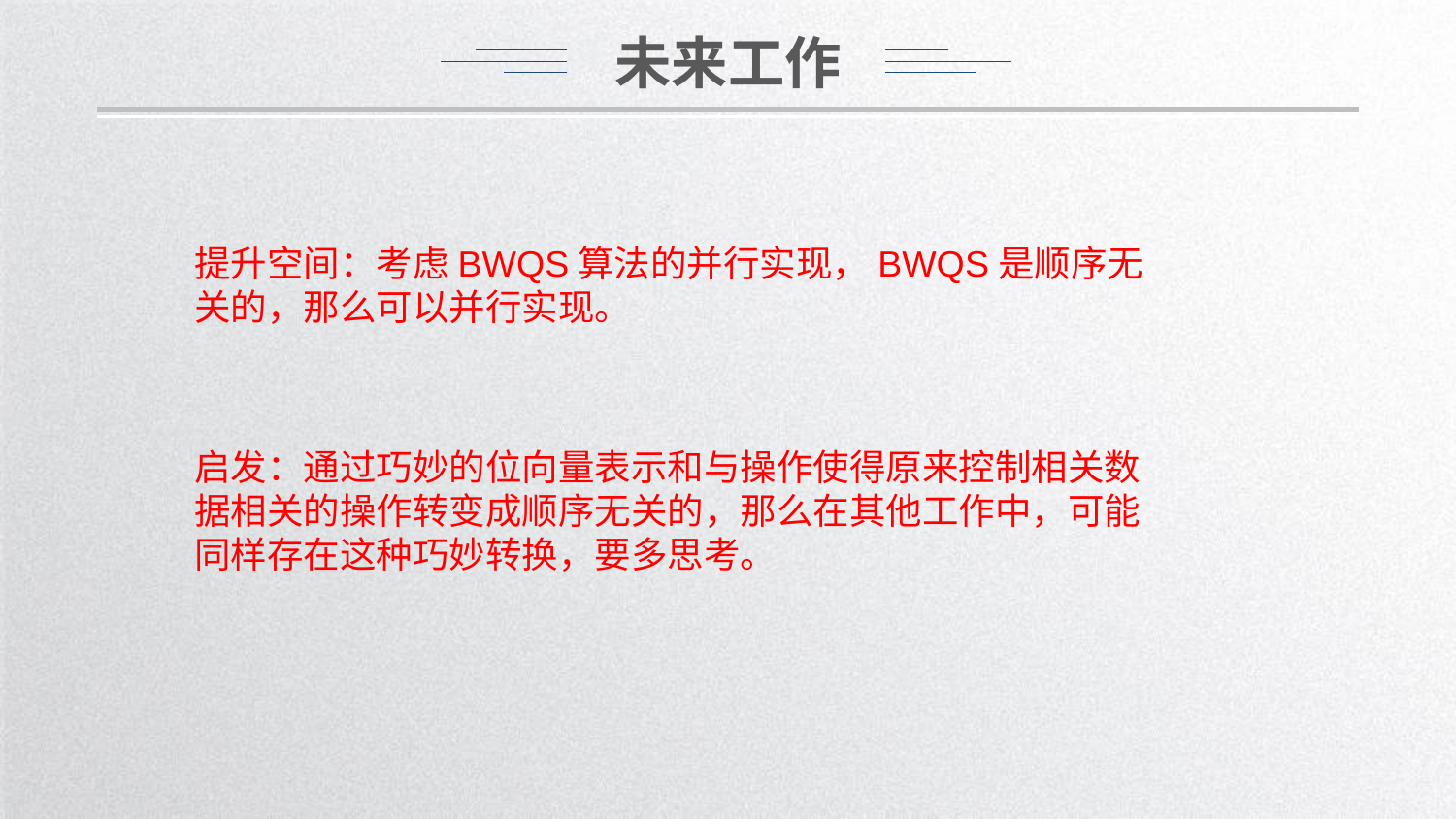

未来工作

提升空间：考虑BWQS算法的并行实现，BWQS是顺序无关的，那么可以并行实现。
启发：通过巧妙的位向量表示和与操作使得原来控制相关数据相关的操作转变成顺序无关的，那么在其他工作中，可能同样存在这种巧妙转换，要多思考。